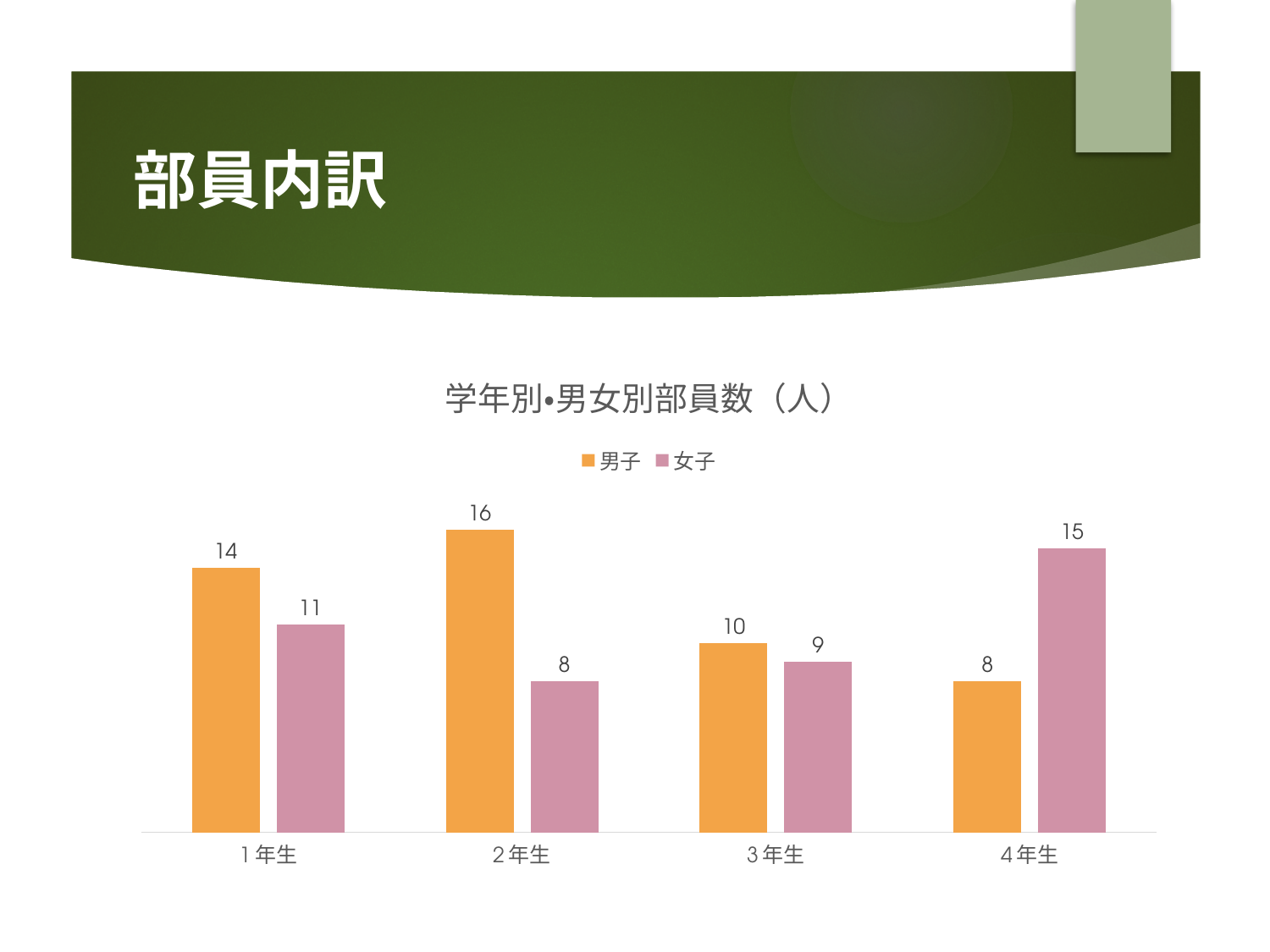

# 部員内訳

### Chart: 学年別・男女別部員数（人）

| Category | 男子 | 女子 |
|---|---|---|
| 1年生 | 14.0 | 11.0 |
| 2年生 | 16.0 | 8.0 |
| 3年生 | 10.0 | 9.0 |
| 4年生 | 8.0 | 15.0 |